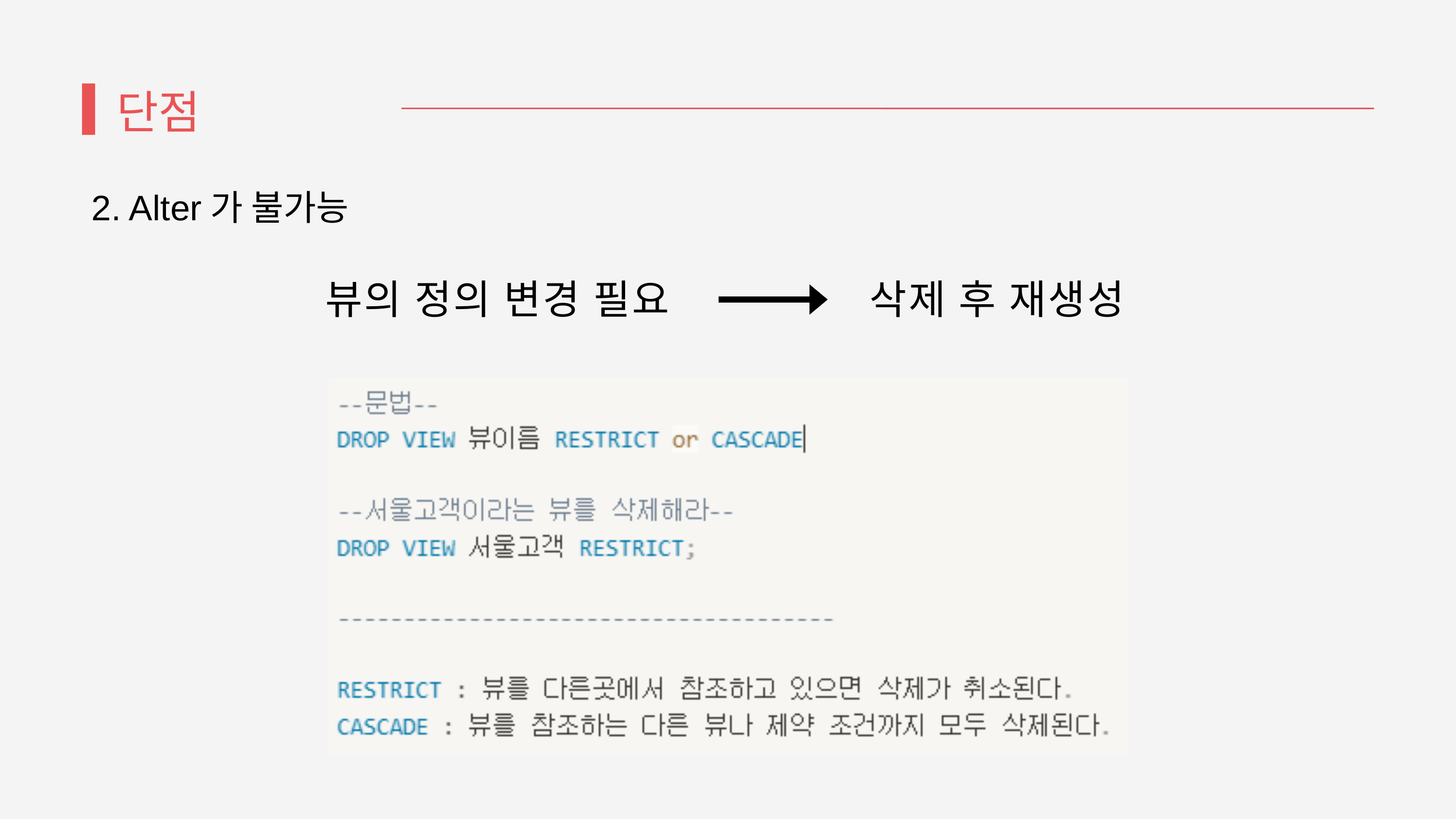

단점

 2. Alter가 불가능
뷰의 정의 변경 필요
삭제 후 재생성